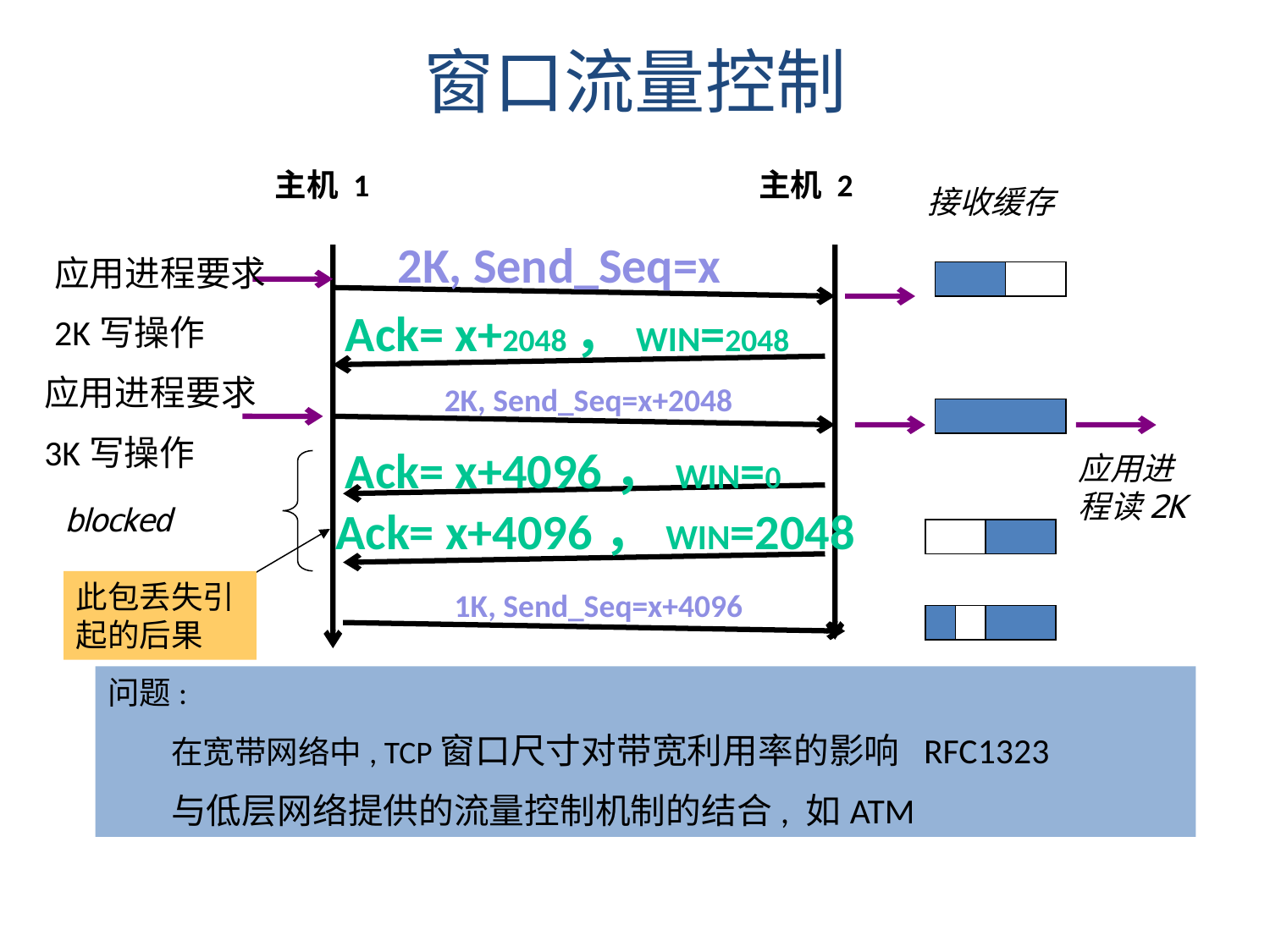

窗口流量控制
主机 1
主机 2
接收缓存
2K, Send_Seq=x
应用进程要求
2K写操作

Ack= x+2048，WIN=2048

应用进程要求
3K写操作
2K, Send_Seq=x+2048

Ack= x+4096，WIN=0
应用进程读2K

blocked
Ack= x+4096，WIN=2048

此包丢失引起的后果
1K, Send_Seq=x+4096

问题:
在宽带网络中, TCP窗口尺寸对带宽利用率的影响  RFC1323
与低层网络提供的流量控制机制的结合, 如ATM